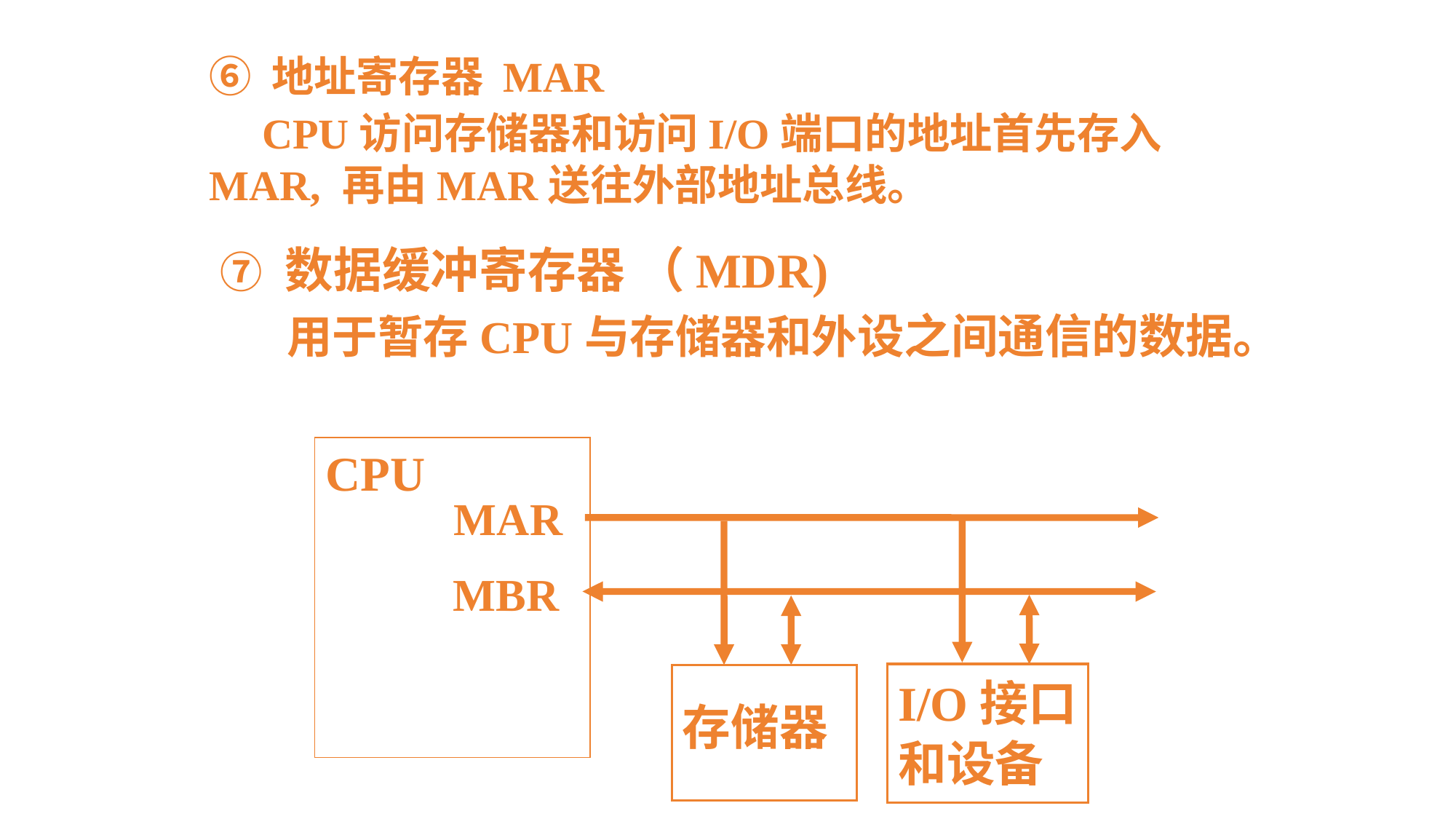

⑥ 地址寄存器 MAR
     CPU访问存储器和访问I/O端口的地址首先存入MAR, 再由MAR送往外部地址总线。
⑦ 数据缓冲寄存器 （MDR)
     用于暂存CPU与存储器和外设之间通信的数据。
CPU

MAR

MBR

I/O接口和设备

存储器